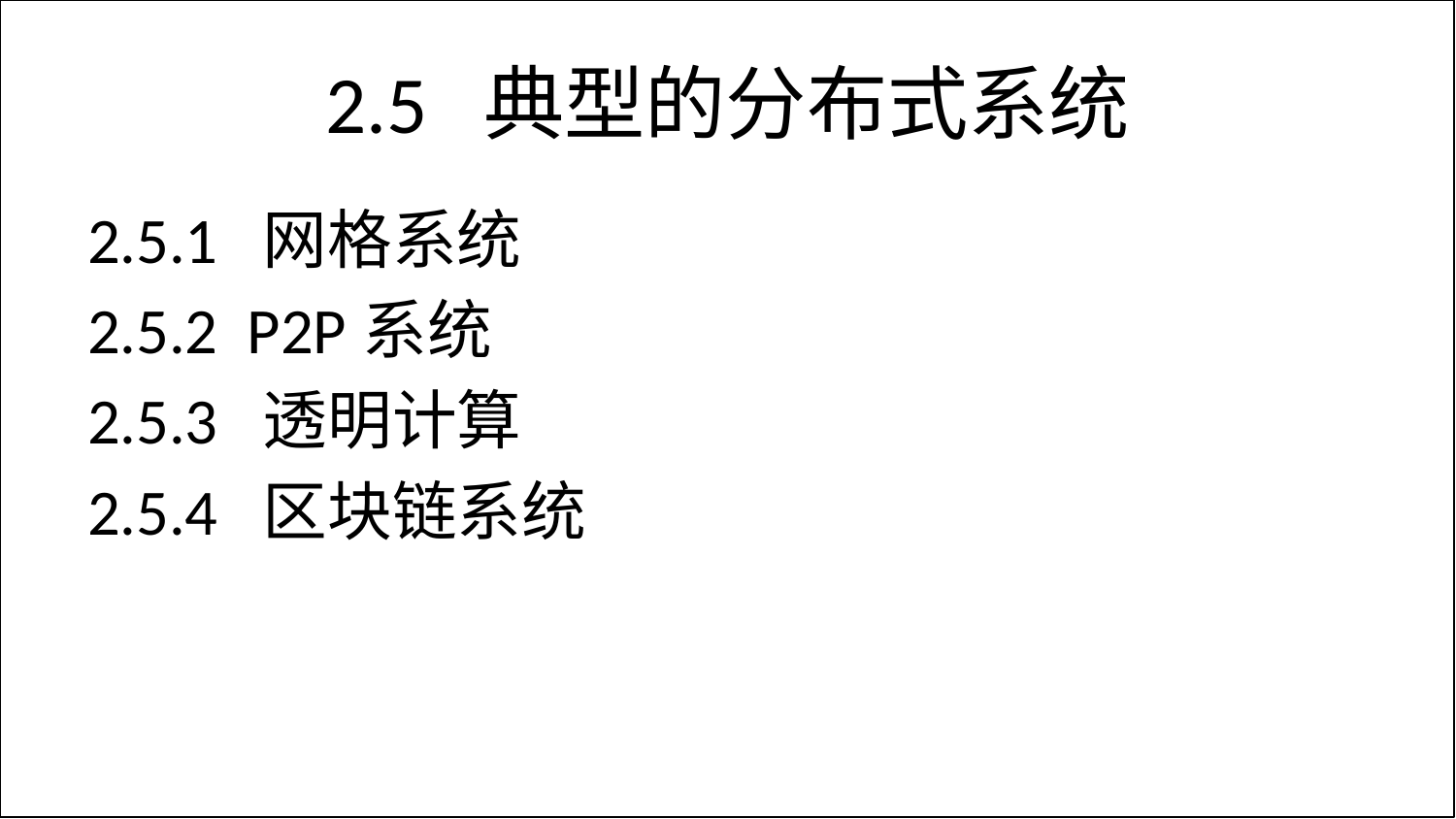

# 2.5  典型的分布式系统
2.5.1  网格系统
2.5.2  P2P系统
2.5.3  透明计算
2.5.4  区块链系统